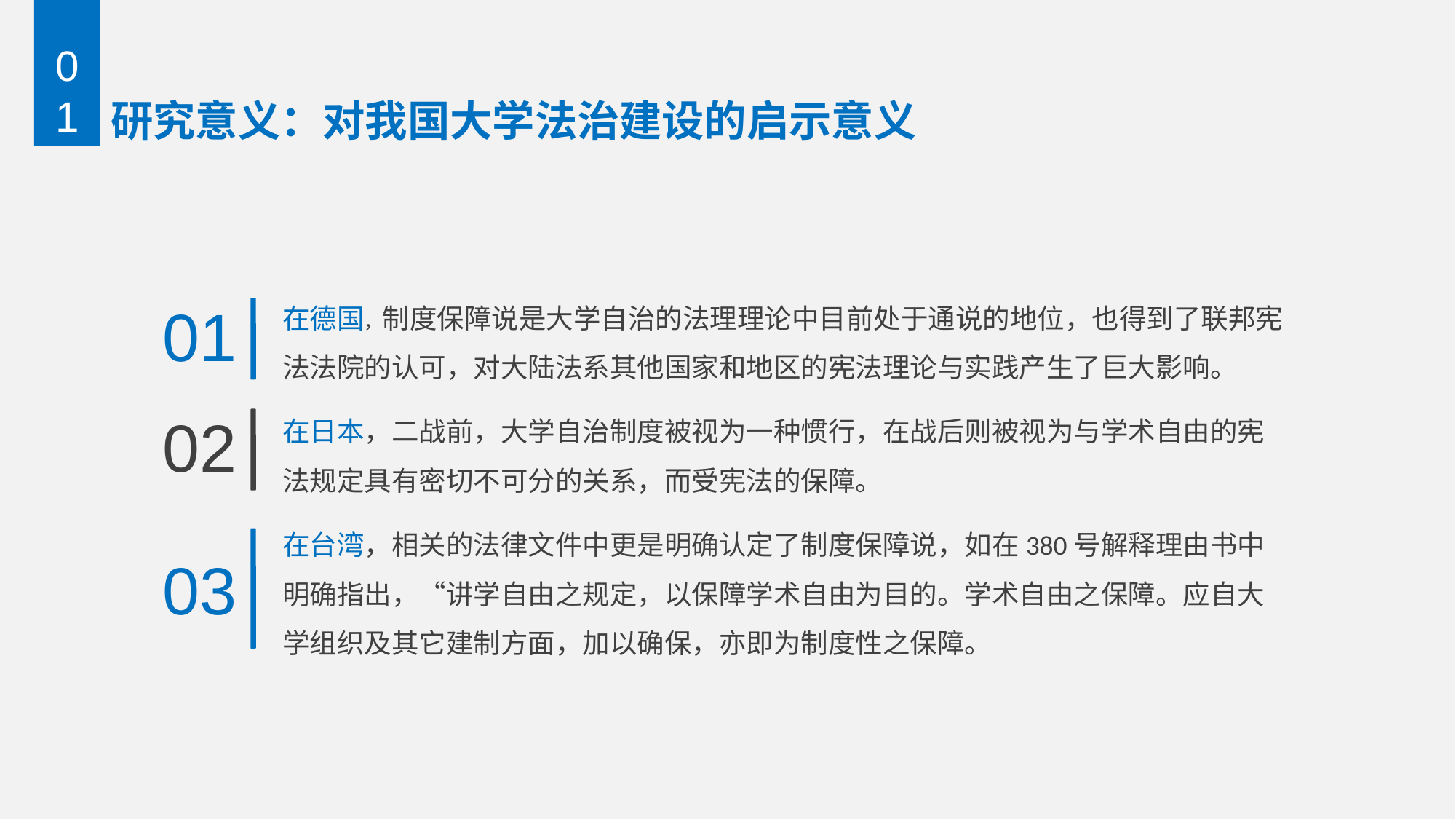

01
# 研究意义：对我国大学法治建设的启示意义
在德国，制度保障说是大学自治的法理理论中目前处于通说的地位，也得到了联邦宪法法院的认可，对大陆法系其他国家和地区的宪法理论与实践产生了巨大影响。
在日本，二战前，大学自治制度被视为一种惯行，在战后则被视为与学术自由的宪法规定具有密切不可分的关系，而受宪法的保障。
在台湾，相关的法律文件中更是明确认定了制度保障说，如在380号解释理由书中明确指出，“讲学自由之规定，以保障学术自由为目的。学术自由之保障。应自大学组织及其它建制方面，加以确保，亦即为制度性之保障。
01

02

03